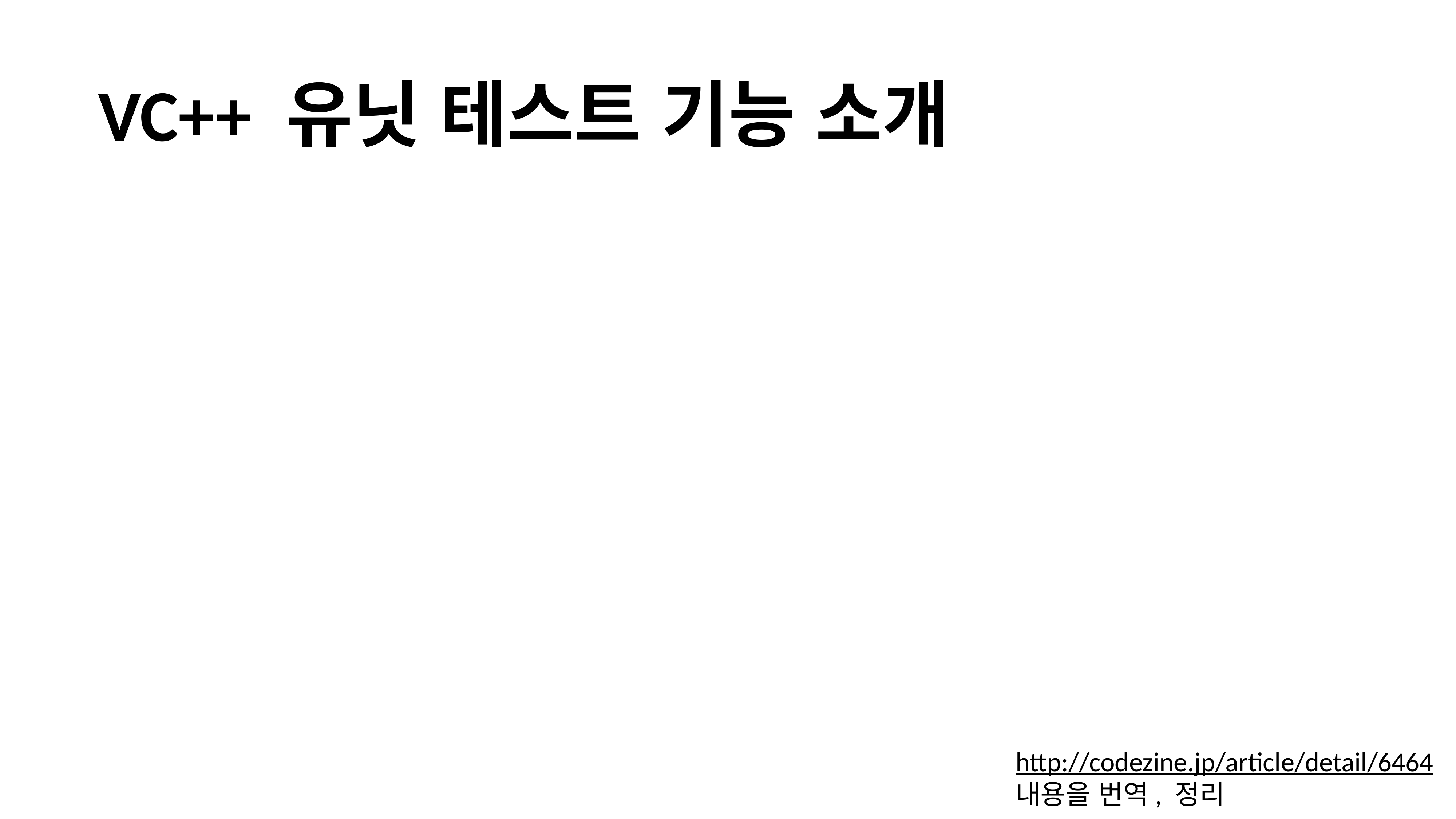

VC++ 유닛 테스트 기능 소개
http://codezine.jp/article/detail/6464
내용을 번역, 정리